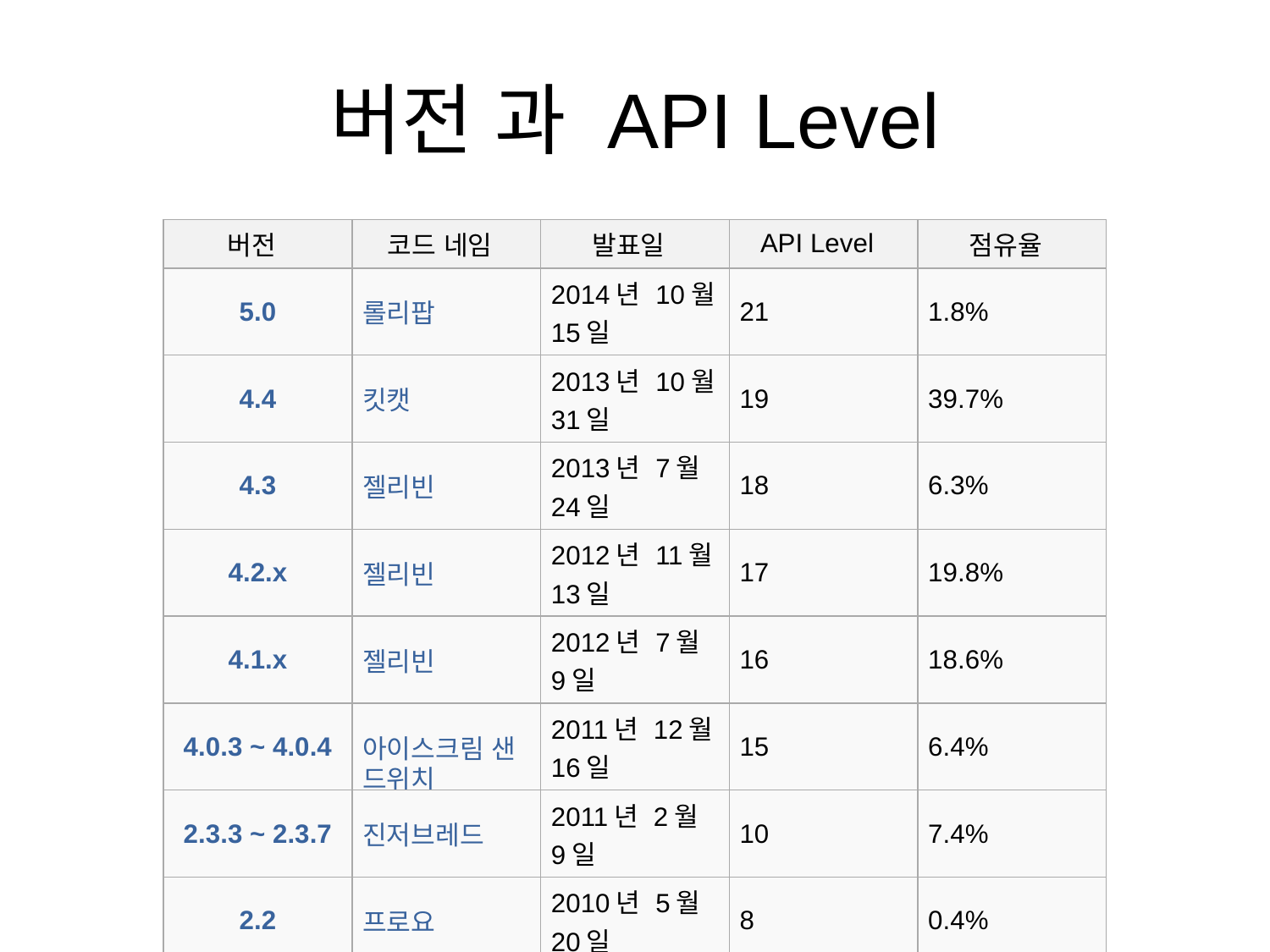

# 버전 과 API Level
| 버전 | 코드 네임 | 발표일 | API Level | 점유율 |
| --- | --- | --- | --- | --- |
| 5.0 | 롤리팝 | 2014년 10월 15일 | 21 | 1.8% |
| 4.4 | 킷캣 | 2013년 10월 31일 | 19 | 39.7% |
| 4.3 | 젤리빈 | 2013년 7월 24일 | 18 | 6.3% |
| 4.2.x | 젤리빈 | 2012년 11월 13일 | 17 | 19.8% |
| 4.1.x | 젤리빈 | 2012년 7월 9일 | 16 | 18.6% |
| 4.0.3 ~ 4.0.4 | 아이스크림 샌드위치 | 2011년 12월 16일 | 15 | 6.4% |
| 2.3.3 ~ 2.3.7 | 진저브레드 | 2011년 2월 9일 | 10 | 7.4% |
| 2.2 | 프로요 | 2010년 5월 20일 | 8 | 0.4% |